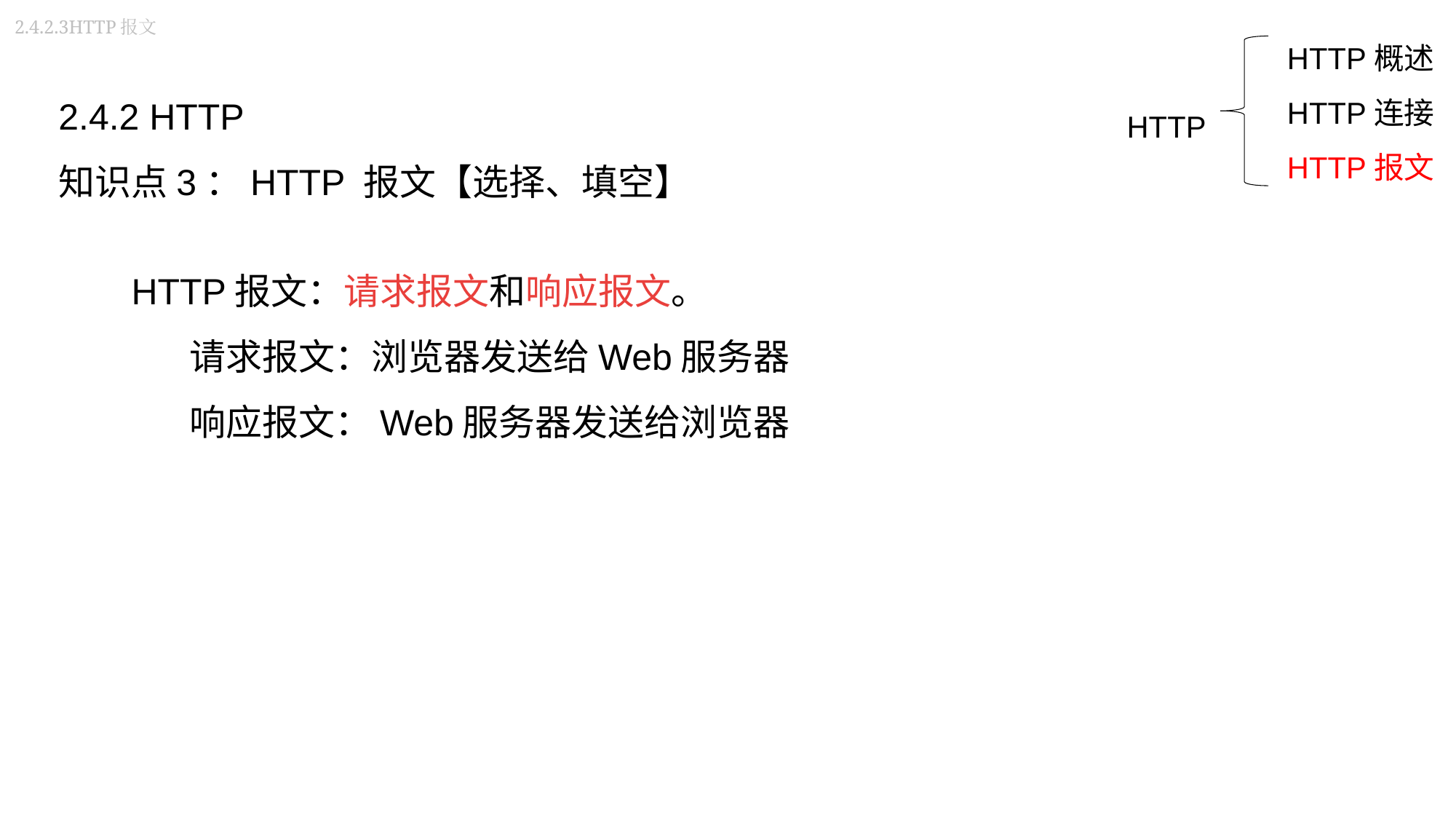

2.4.2.3HTTP报文
HTTP概述
HTTP连接
HTTP报文

2.4.2 HTTP
知识点3：HTTP 报文【选择、填空】
HTTP
HTTP报文：请求报文和响应报文。
      请求报文：浏览器发送给Web服务器
      响应报文：Web服务器发送给浏览器